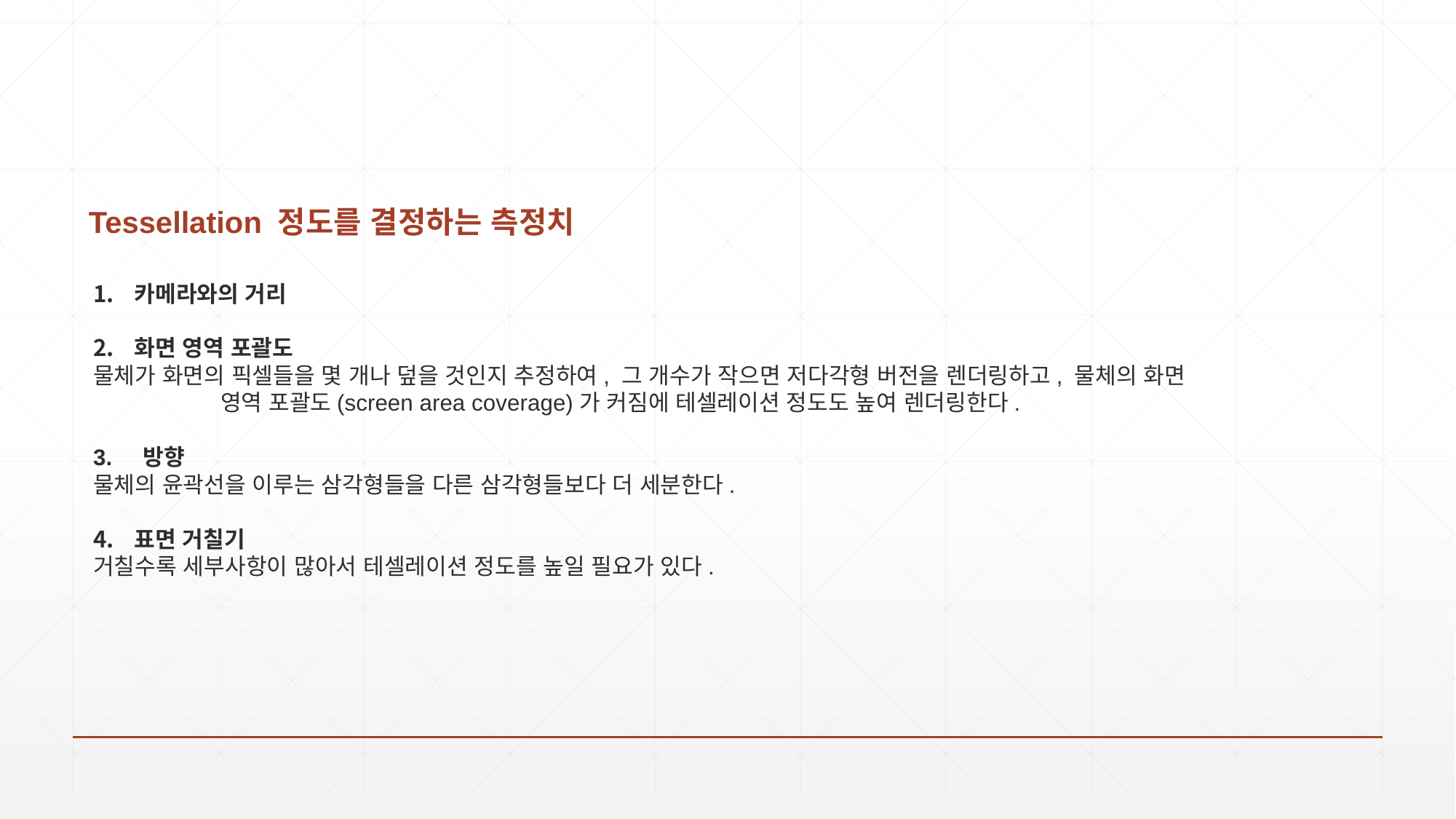

# Tessellation 정도를 결정하는 측정치
카메라와의 거리

화면 영역 포괄도
물체가 화면의 픽셀들을 몇 개나 덮을 것인지 추정하여, 그 개수가 작으면 저다각형 버전을 렌더링하고, 물체의 화면                                               영역 포괄도(screen area coverage)가 커짐에 테셀레이션 정도도 높여 렌더링한다.

3.    방향
물체의 윤곽선을 이루는 삼각형들을 다른 삼각형들보다 더 세분한다.

표면 거칠기
거칠수록 세부사항이 많아서 테셀레이션 정도를 높일 필요가 있다.